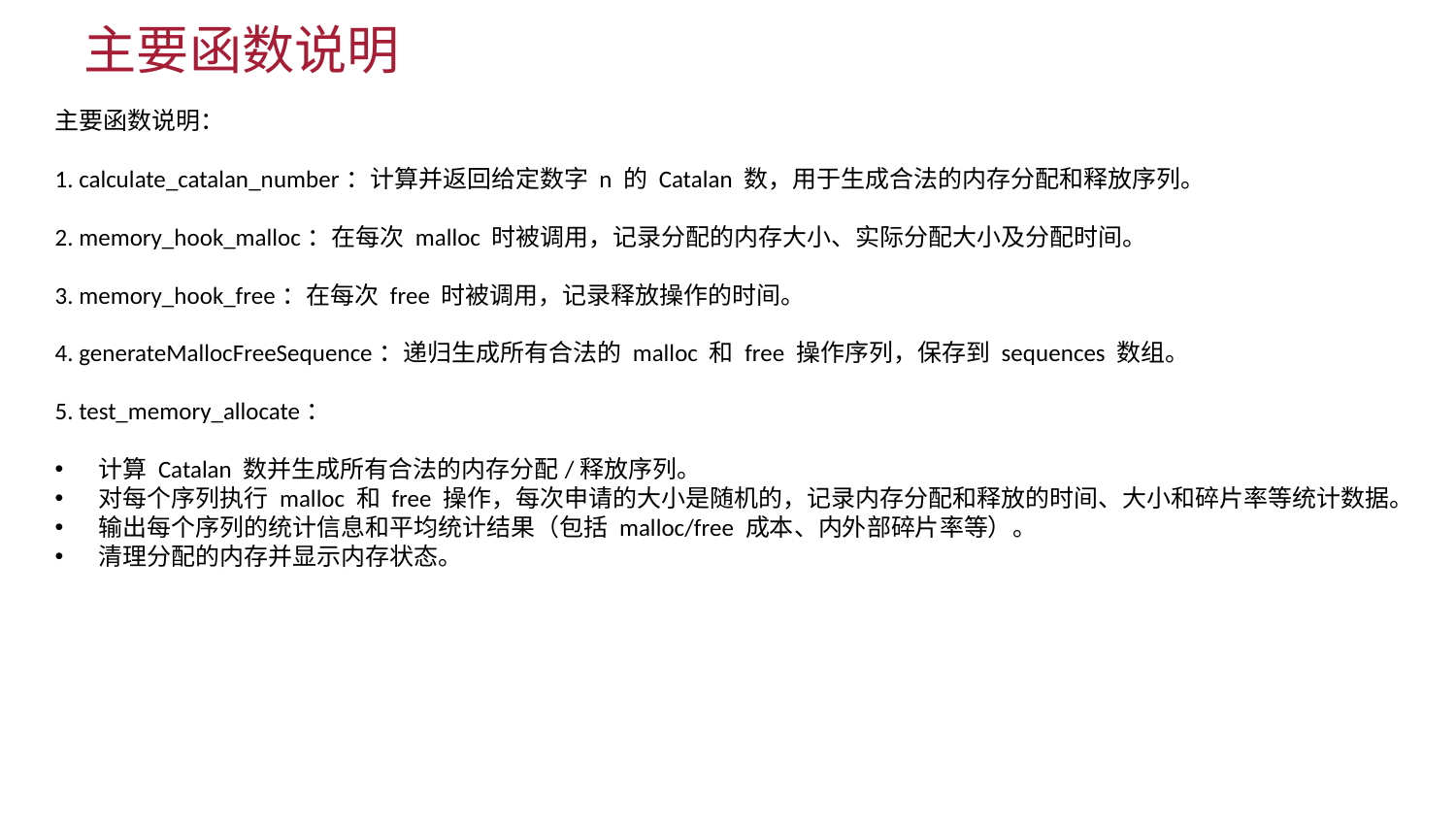

主要函数说明
主要函数说明：

1. calculate_catalan_number：计算并返回给定数字 n 的 Catalan 数，用于生成合法的内存分配和释放序列。

2. memory_hook_malloc：在每次 malloc 时被调用，记录分配的内存大小、实际分配大小及分配时间。

3. memory_hook_free：在每次 free 时被调用，记录释放操作的时间。

4. generateMallocFreeSequence：递归生成所有合法的 malloc 和 free 操作序列，保存到 sequences 数组。

5. test_memory_allocate：

  计算 Catalan 数并生成所有合法的内存分配/释放序列。
  对每个序列执行 malloc 和 free 操作，每次申请的大小是随机的，记录内存分配和释放的时间、大小和碎片率等统计数据。
  输出每个序列的统计信息和平均统计结果（包括 malloc/free 成本、内外部碎片率等）。
  清理分配的内存并显示内存状态。